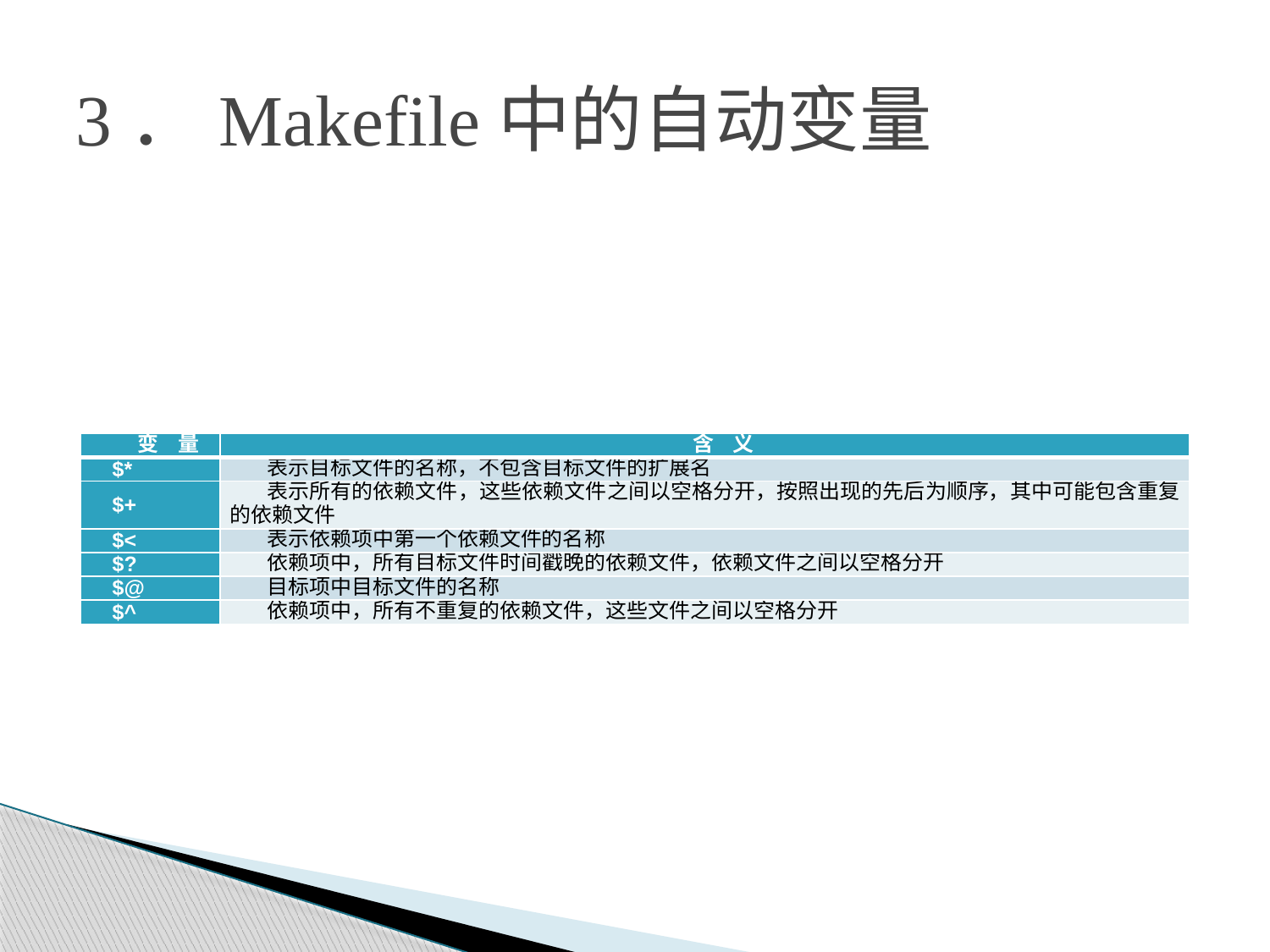

# 3．Makefile中的自动变量

| 变 量 | 含 义 |
| --- | --- |
| $\* | 表示目标文件的名称，不包含目标文件的扩展名 |
| $+ | 表示所有的依赖文件，这些依赖文件之间以空格分开，按照出现的先后为顺序，其中可能包含重复的依赖文件 |
| $< | 表示依赖项中第一个依赖文件的名称 |
| $? | 依赖项中，所有目标文件时间戳晚的依赖文件，依赖文件之间以空格分开 |
| $@ | 目标项中目标文件的名称 |
| $^ | 依赖项中，所有不重复的依赖文件，这些文件之间以空格分开 |